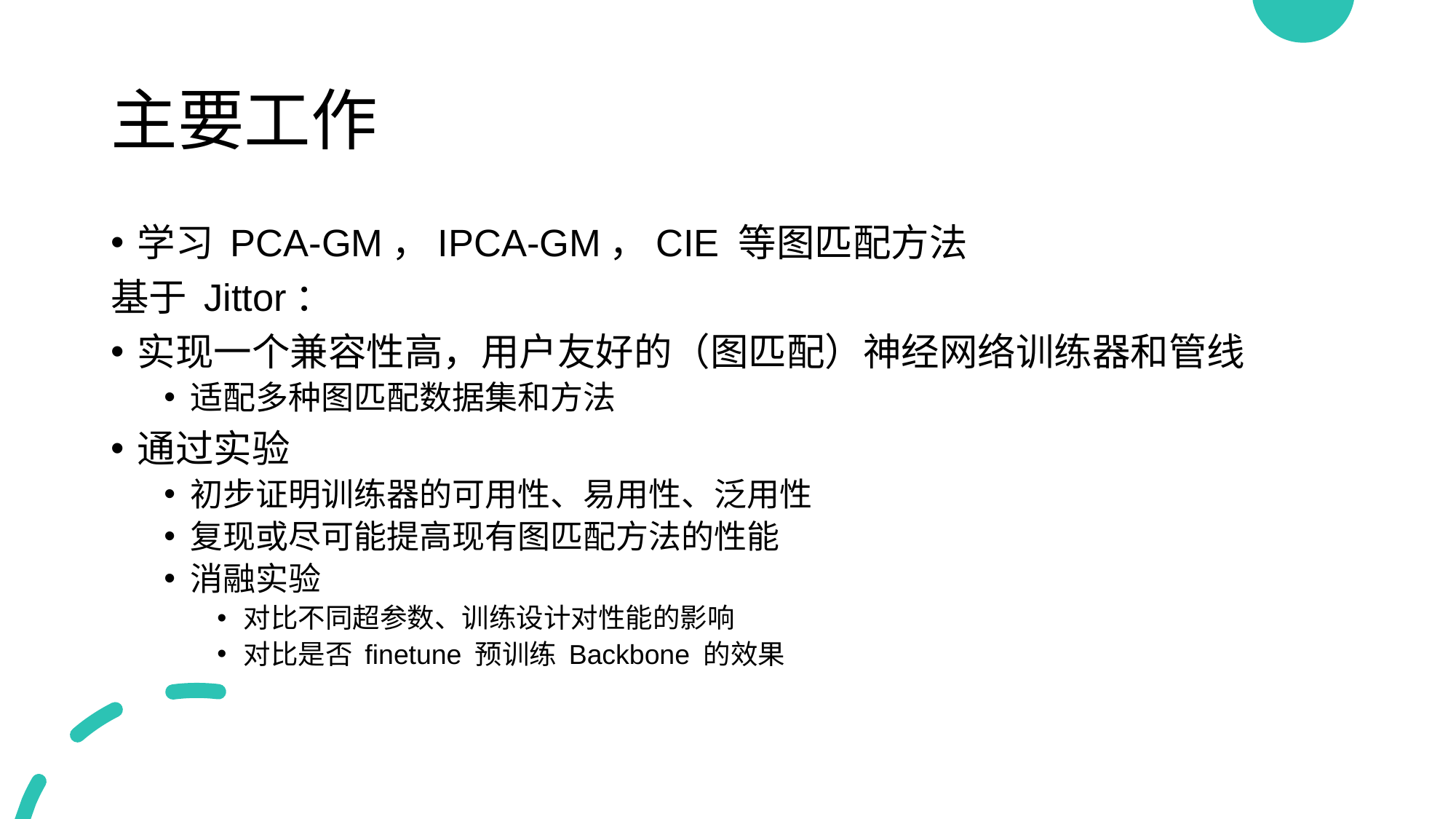

# 主要工作
学习 PCA-GM，IPCA-GM，CIE 等图匹配方法
基于 Jittor：
实现一个兼容性高，用户友好的（图匹配）神经网络训练器和管线
适配多种图匹配数据集和方法
通过实验
初步证明训练器的可用性、易用性、泛用性
复现或尽可能提高现有图匹配方法的性能
消融实验
对比不同超参数、训练设计对性能的影响
对比是否 finetune 预训练 Backbone 的效果